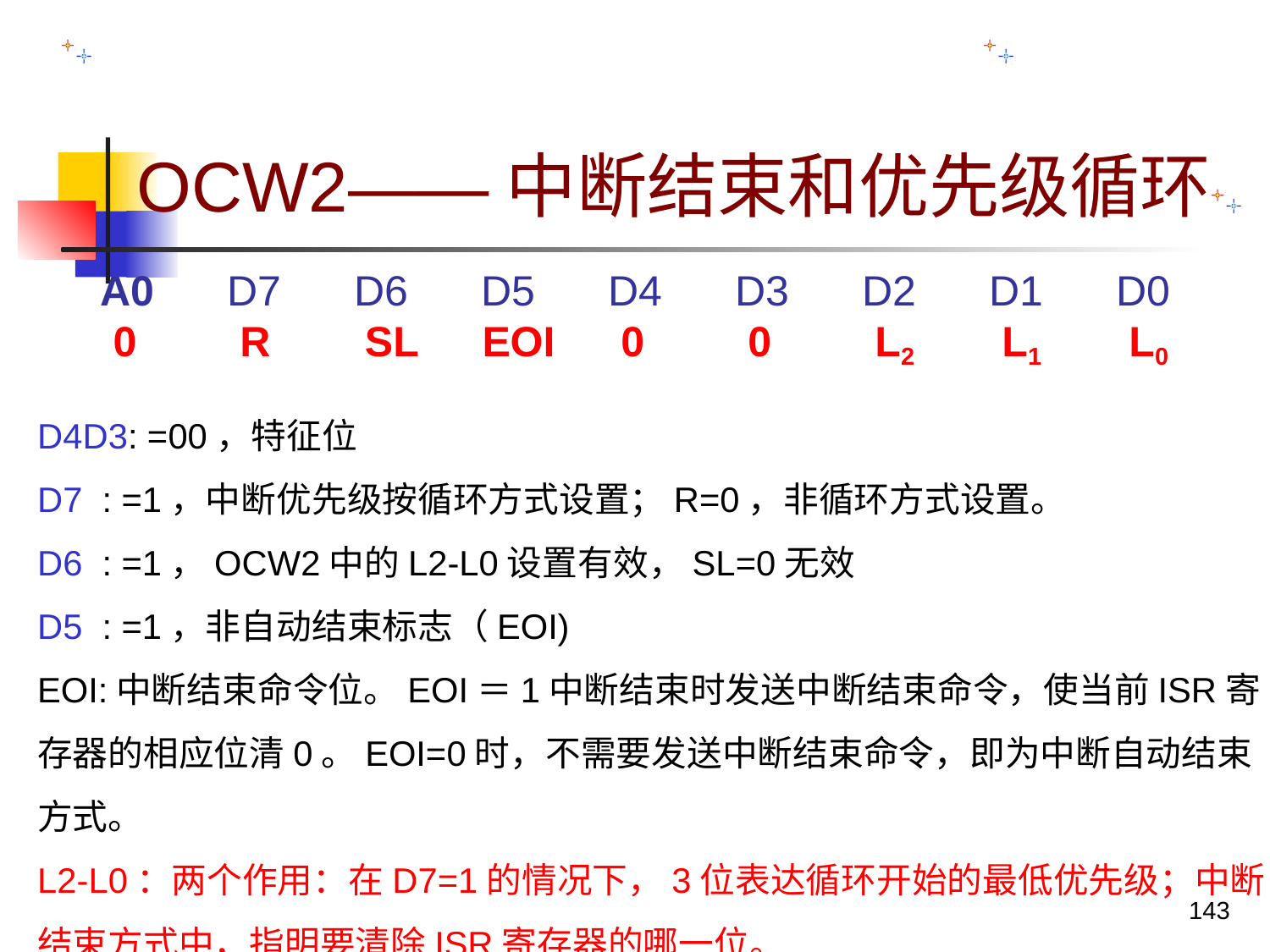

OCW2——中断结束和优先级循环
A0   	D7	D6     	D5     	D4   	D3  	D2   	D1   	D0
 0	 R        SL 	EOI  	 0 	 0 	 L2 	 L1 	 L0
D4D3: =00，特征位
D7  : =1，中断优先级按循环方式设置；R=0，非循环方式设置。
D6  : =1，OCW2中的L2-L0设置有效，SL=0无效
D5  : =1，非自动结束标志（EOI)
EOI:中断结束命令位。EOI＝1中断结束时发送中断结束命令，使当前ISR寄存器的相应位清0。EOI=0时，不需要发送中断结束命令，即为中断自动结束方式。
L2-L0：两个作用：在D7=1的情况下，3位表达循环开始的最低优先级；中断结束方式中，指明要清除ISR寄存器的哪一位。
143